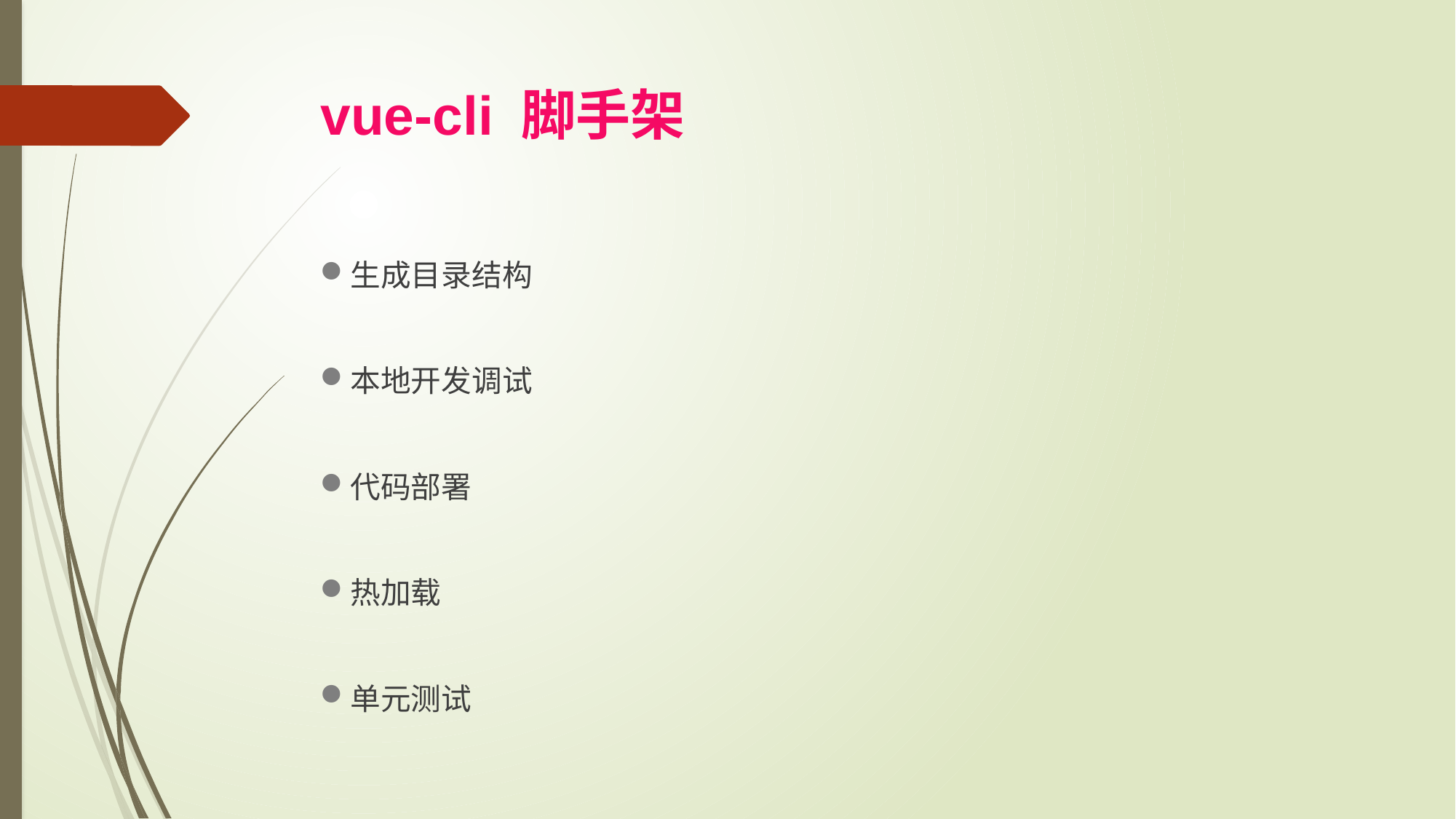

# vue-cli 脚手架
生成目录结构

本地开发调试

代码部署

热加载

单元测试